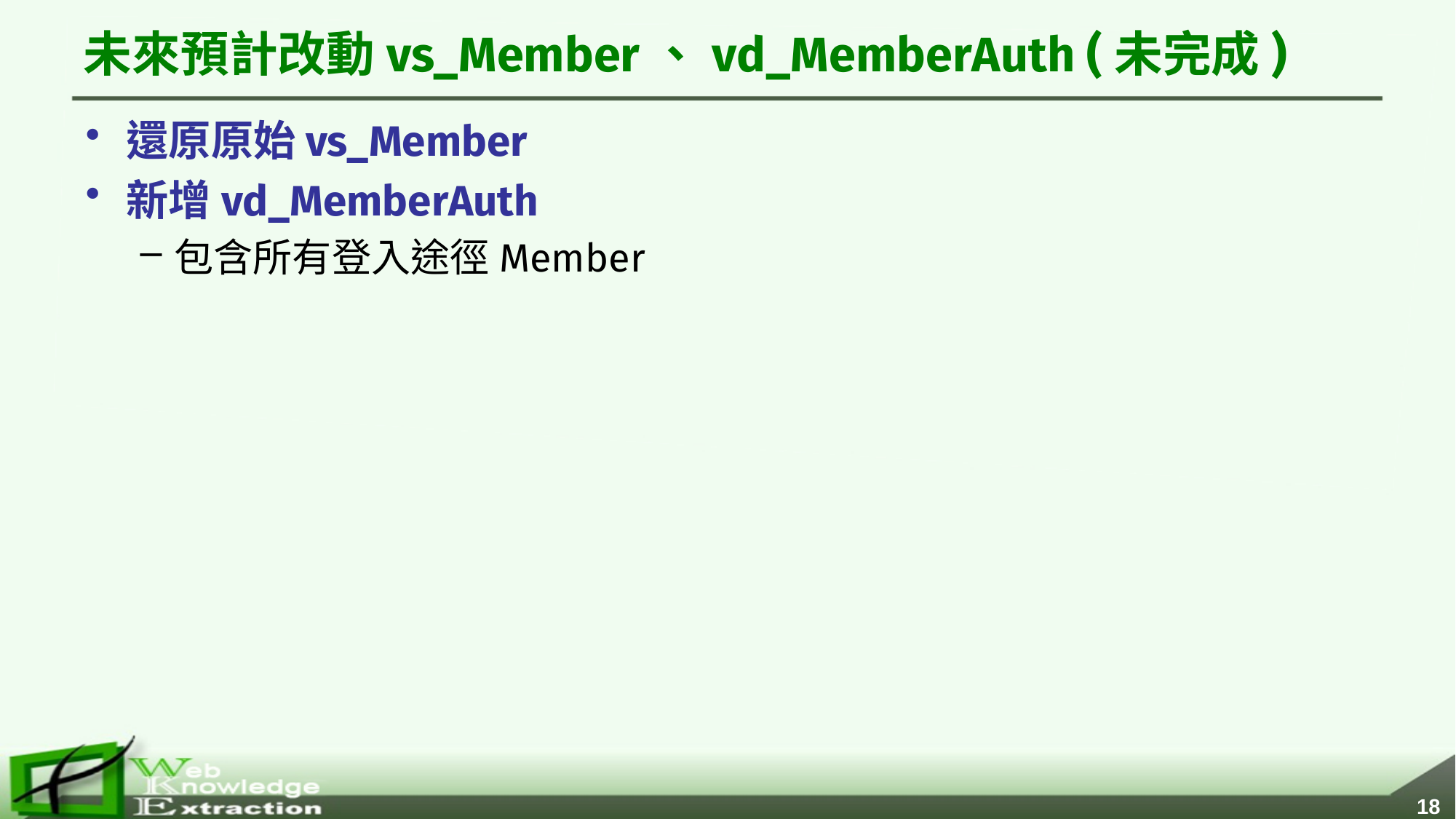

# 未來預計改動vs_Member、vd_MemberAuth (未完成)
還原原始vs_Member
新增vd_MemberAuth
包含所有登入途徑Member
18